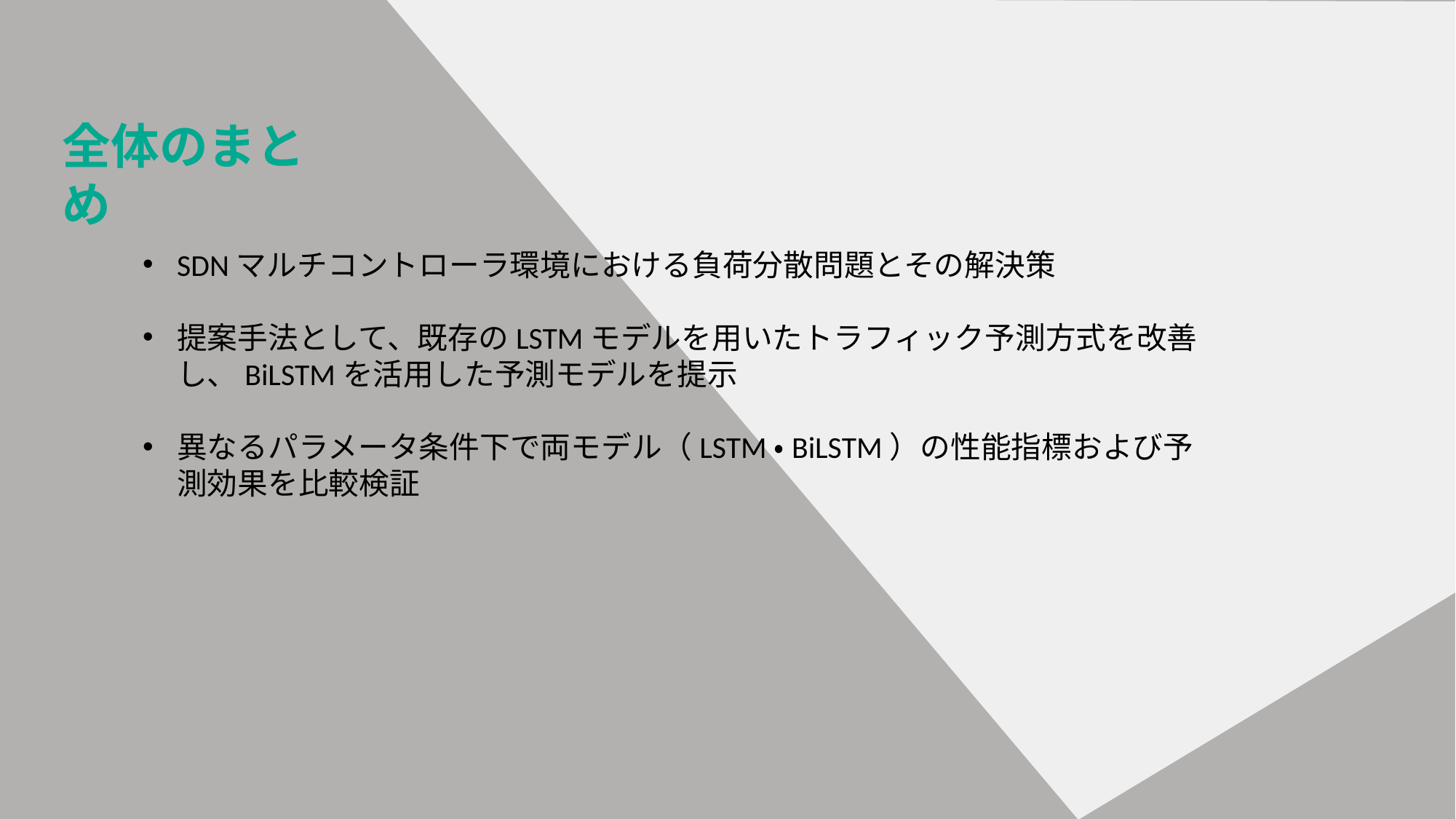

全体のまとめ
SDNマルチコントローラ環境における負荷分散問題とその解決策

提案手法として、既存のLSTMモデルを用いたトラフィック予測方式を改善し、BiLSTMを活用した予測モデルを提示

異なるパラメータ条件下で両モデル（LSTM・BiLSTM）の性能指標および予測効果を比較検証